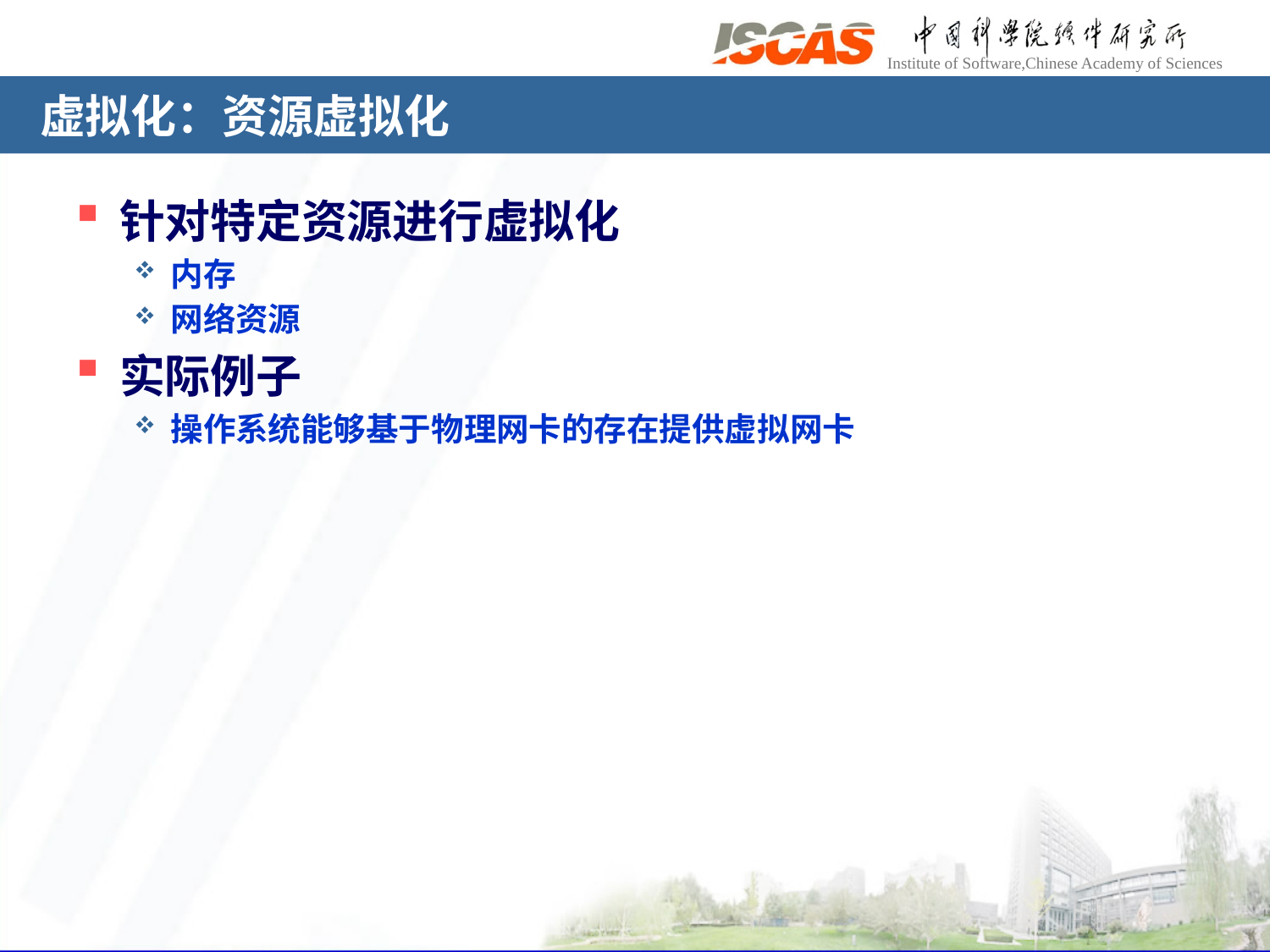

# 虚拟化：资源虚拟化
针对特定资源进行虚拟化
内存
网络资源
实际例子
操作系统能够基于物理网卡的存在提供虚拟网卡